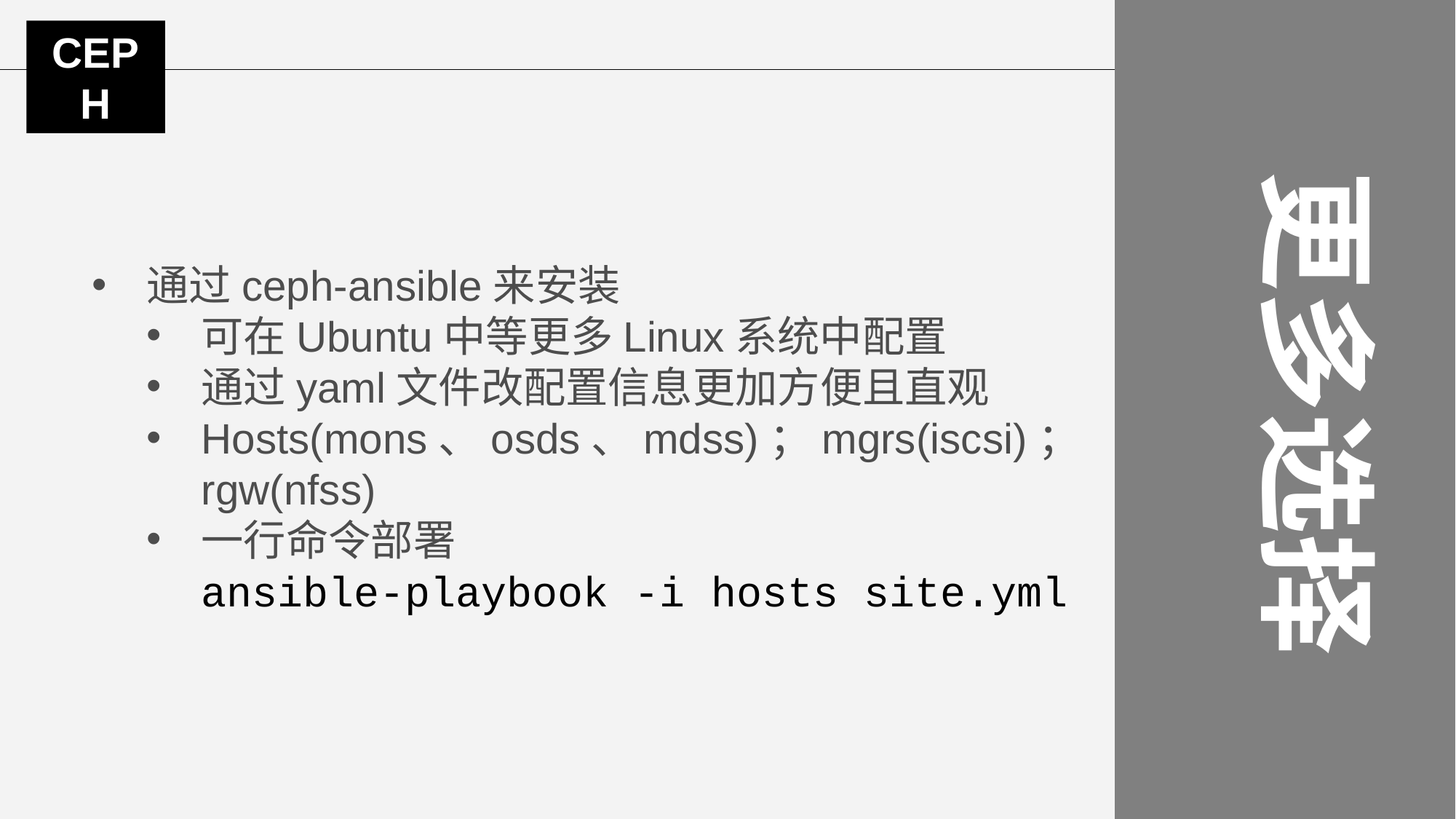

CEPH

更多选择
通过ceph-ansible来安装
可在Ubuntu中等更多Linux系统中配置
通过yaml文件改配置信息更加方便且直观
Hosts(mons、osds、mdss)；mgrs(iscsi)；rgw(nfss)
一行命令部署
ansible-playbook -i hosts site.yml